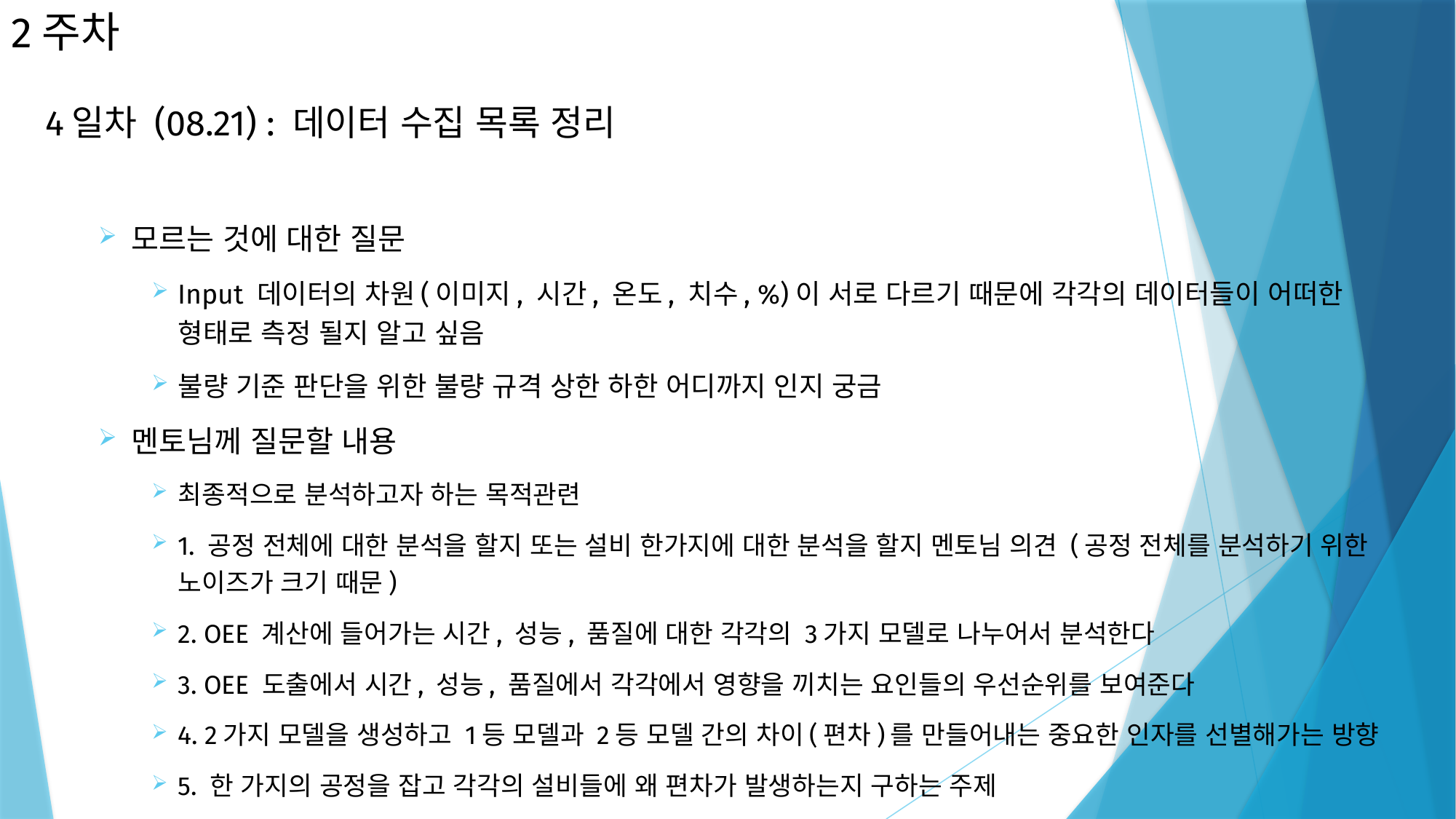

# 2주차
4일차 (08.21) : 데이터 수집 목록 정리

모르는 것에 대한 질문
Input 데이터의 차원(이미지, 시간, 온도, 치수, %)이 서로 다르기 때문에 각각의 데이터들이 어떠한 형태로 측정 될지 알고 싶음
불량 기준 판단을 위한 불량 규격 상한 하한 어디까지 인지 궁금
멘토님께 질문할 내용
최종적으로 분석하고자 하는 목적관련
1. 공정 전체에 대한 분석을 할지 또는 설비 한가지에 대한 분석을 할지 멘토님 의견 (공정 전체를 분석하기 위한 노이즈가 크기 때문)
2. OEE 계산에 들어가는 시간, 성능, 품질에 대한 각각의 3가지 모델로 나누어서 분석한다
3. OEE 도출에서 시간, 성능, 품질에서 각각에서 영향을 끼치는 요인들의 우선순위를 보여준다
4. 2가지 모델을 생성하고 1등 모델과 2등 모델 간의 차이(편차)를 만들어내는 중요한 인자를 선별해가는 방향
5. 한 가지의 공정을 잡고 각각의 설비들에 왜 편차가 발생하는지 구하는 주제